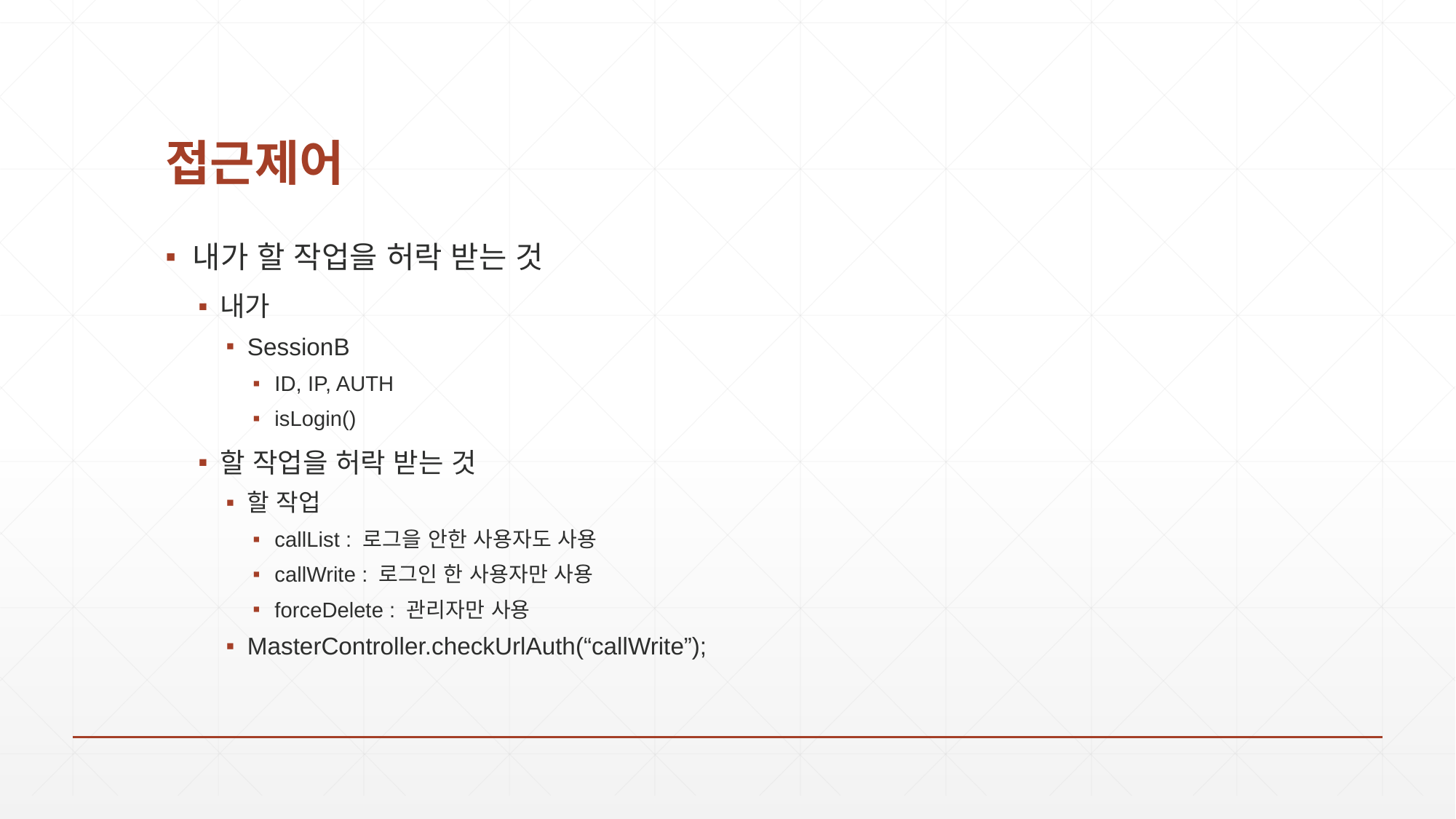

# 접근제어
내가 할 작업을 허락 받는 것
내가
SessionB
ID, IP, AUTH
isLogin()
할 작업을 허락 받는 것
할 작업
callList : 로그을 안한 사용자도 사용
callWrite : 로그인 한 사용자만 사용
forceDelete : 관리자만 사용
MasterController.checkUrlAuth(“callWrite”);